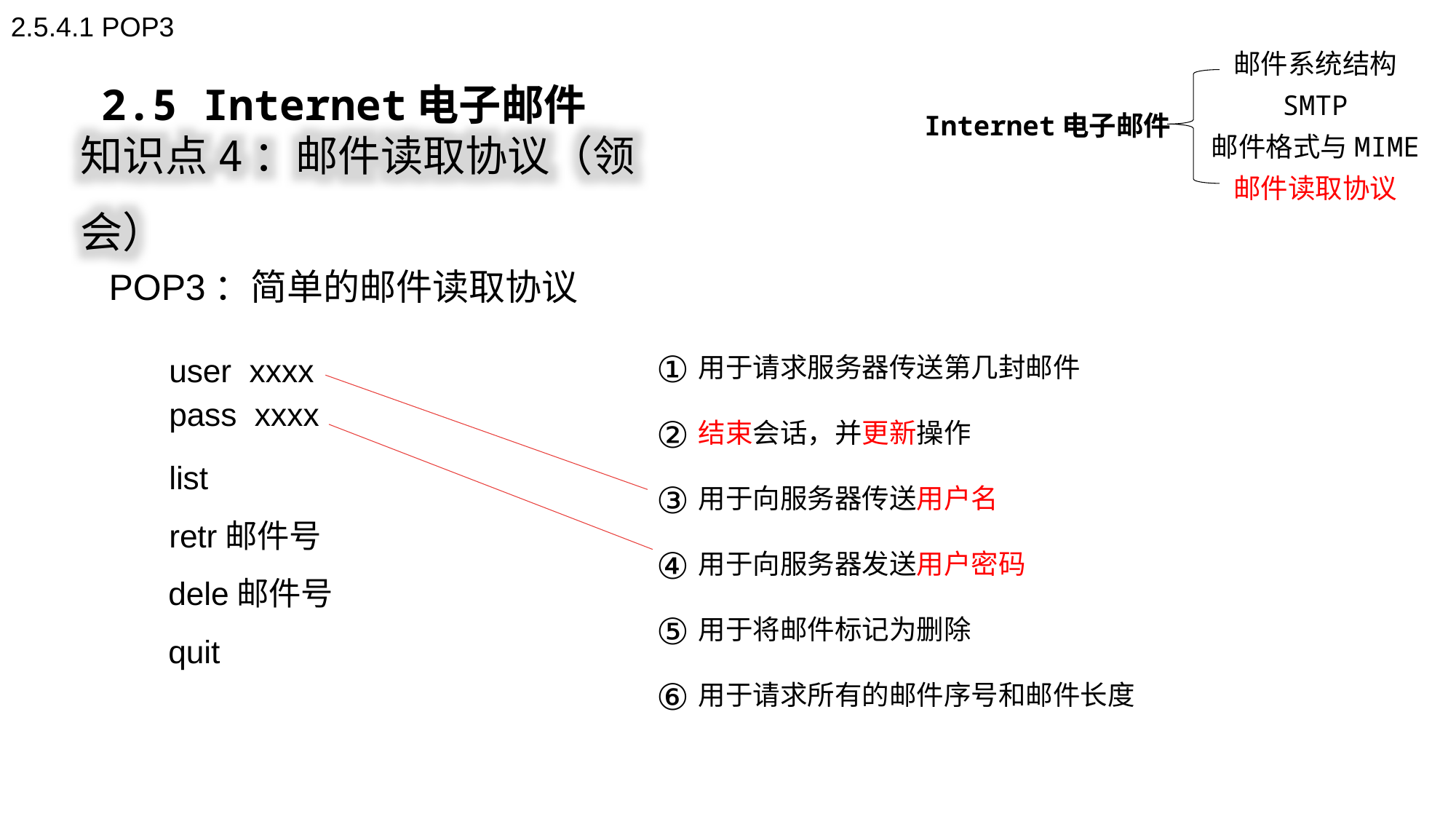

2.5.4.1 POP3
邮件系统结构

SMTP
Internet电子邮件
邮件格式与MIME
邮件读取协议
2.5 Internet电子邮件
知识点4：邮件读取协议（领会）
POP3：简单的邮件读取协议
①
②
③
④
⑤
⑥
user  xxxx
pass  xxxx
list
retr邮件号
   dele邮件号
   quit

用于请求服务器传送第几封邮件

结束会话，并更新操作

用于向服务器传送用户名

用于向服务器发送用户密码

用于将邮件标记为删除

用于请求所有的邮件序号和邮件长度